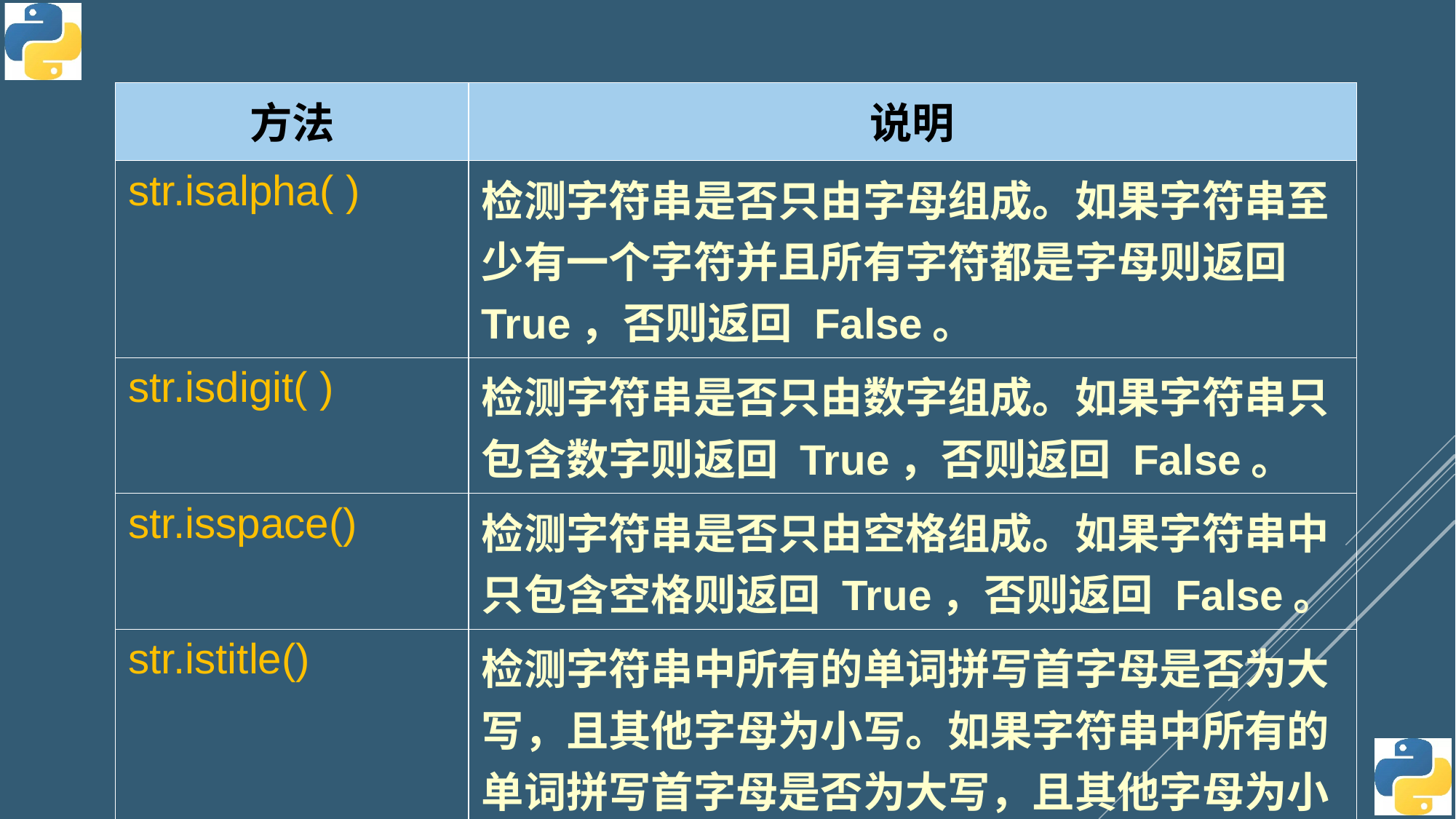

| 方法 | 说明 |
| --- | --- |
| str.isalpha( ) | 检测字符串是否只由字母组成。如果字符串至少有一个字符并且所有字符都是字母则返回 True，否则返回 False。 |
| str.isdigit( ) | 检测字符串是否只由数字组成。如果字符串只包含数字则返回 True，否则返回 False。 |
| str.isspace() | 检测字符串是否只由空格组成。如果字符串中只包含空格则返回 True，否则返回 False。 |
| str.istitle() | 检测字符串中所有的单词拼写首字母是否为大写，且其他字母为小写。如果字符串中所有的单词拼写首字母是否为大写，且其他字母为小写则返回 True，否则返回 False。 |